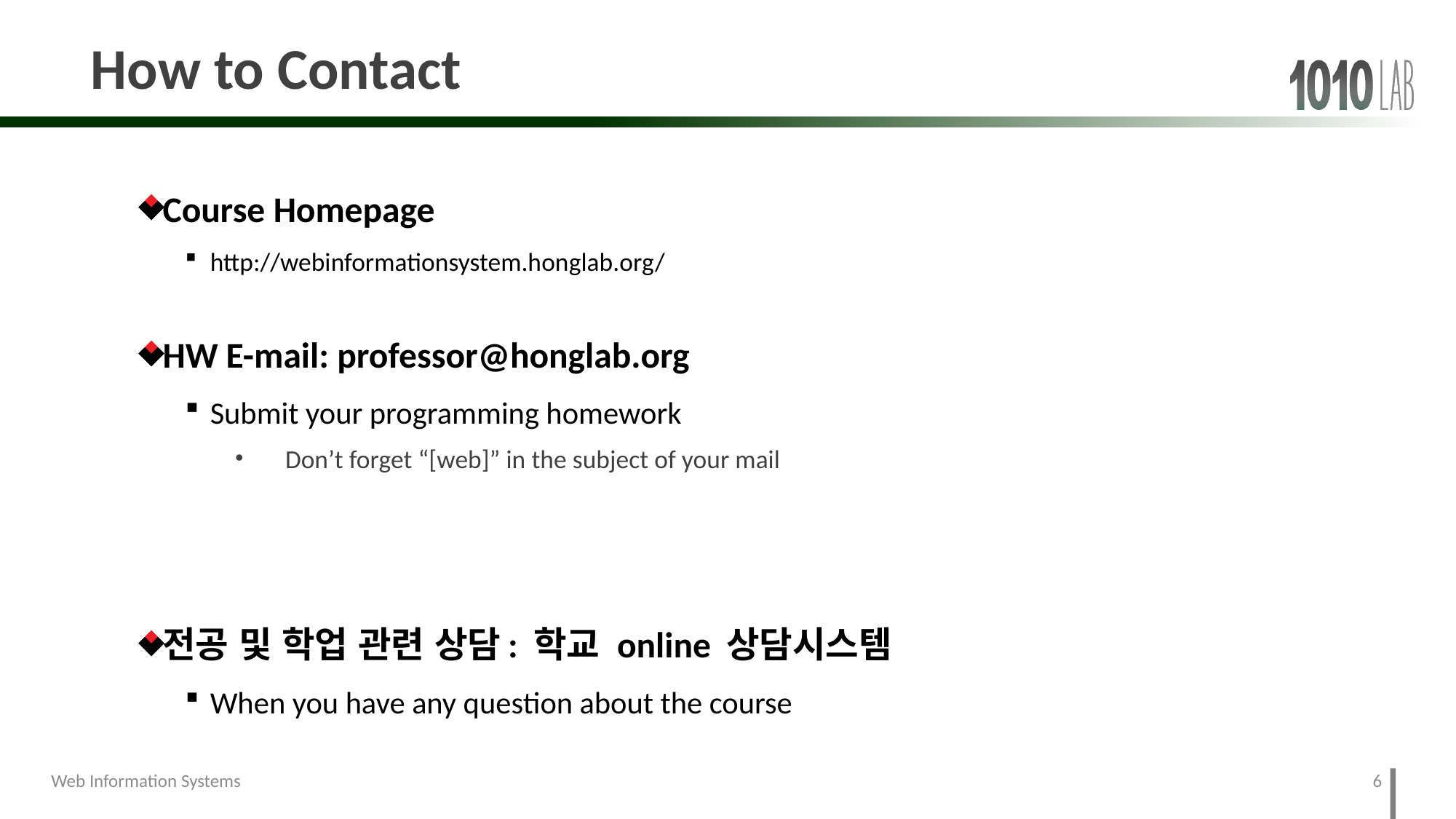

# How to Contact
Course Homepage
http://webinformationsystem.honglab.org/
HW E-mail: professor@honglab.org
Submit your programming homework
Don’t forget “[web]” in the subject of your mail

전공 및 학업 관련 상담: 학교 online 상담시스템
When you have any question about the course

6
Web Information Systems